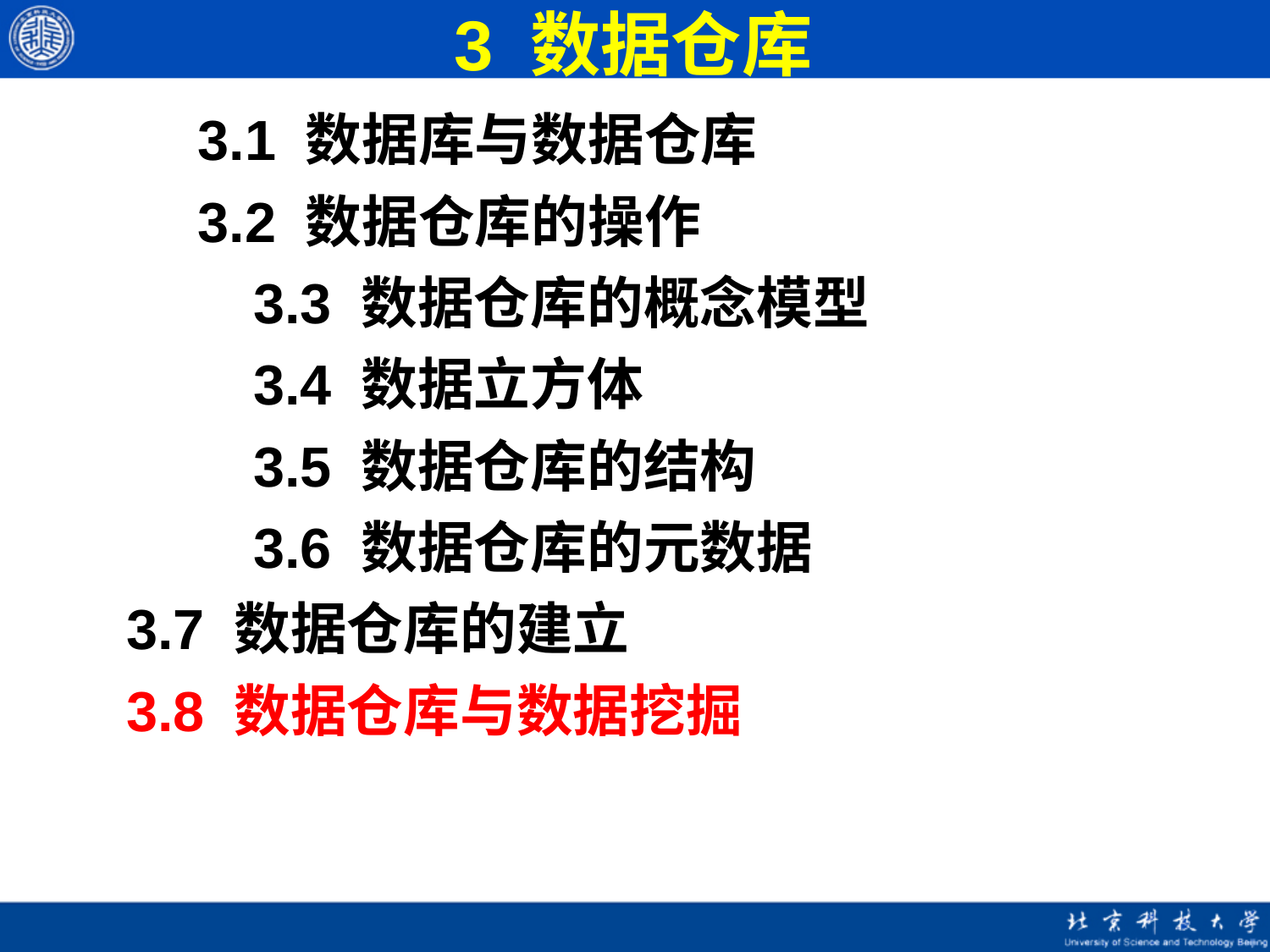

# 3 数据仓库
		3.1 数据库与数据仓库
		3.2 数据仓库的操作
		3.3 数据仓库的概念模型
		3.4 数据立方体
		3.5 数据仓库的结构
		3.6 数据仓库的元数据
  	3.7 数据仓库的建立
  	3.8 数据仓库与数据挖掘